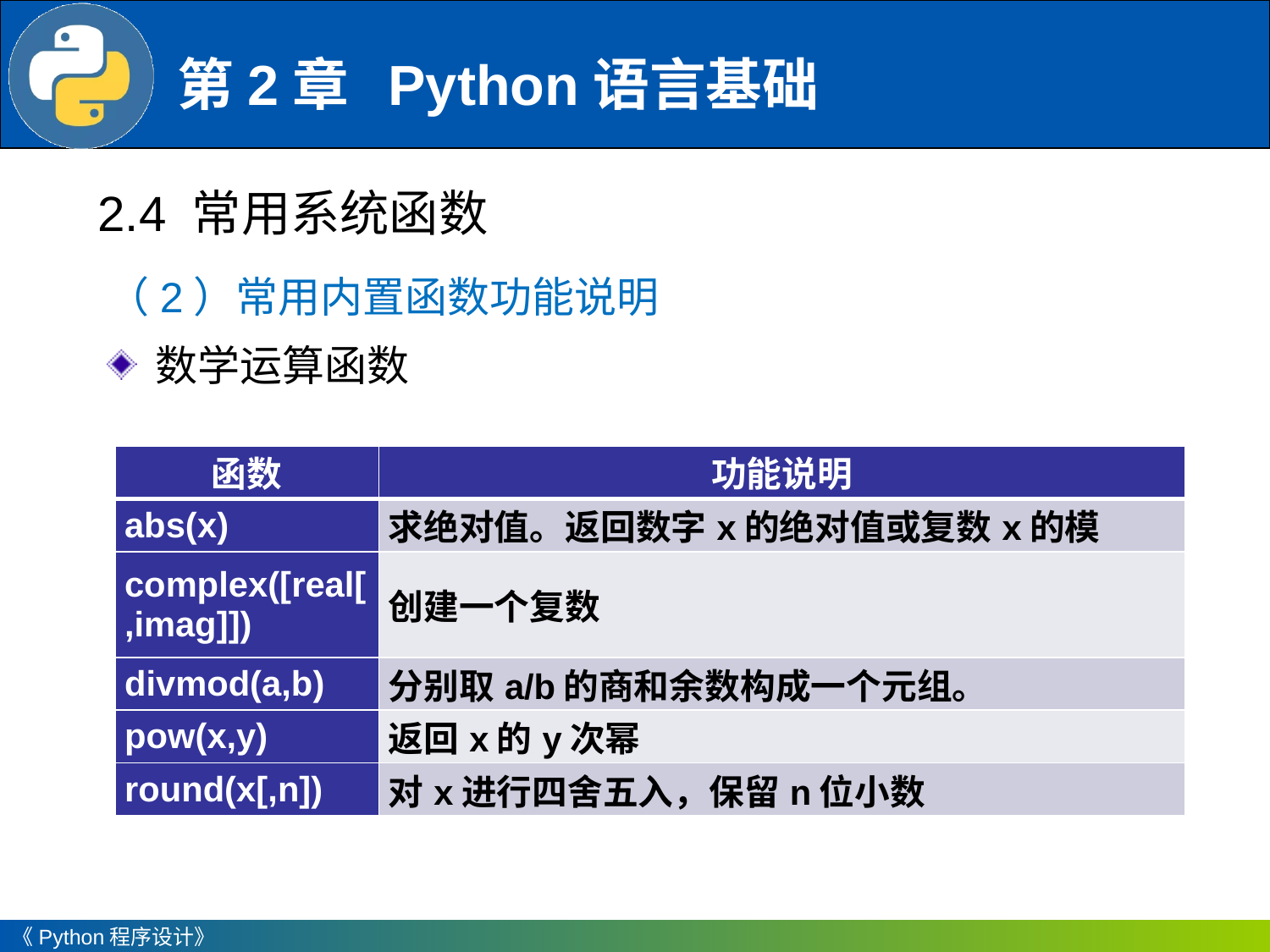

2.4 常用系统函数
（2）常用内置函数功能说明
数学运算函数
| 函数 | 功能说明 |
| --- | --- |
| abs(x) | 求绝对值。返回数字x的绝对值或复数x的模 |
| complex([real[,imag]]) | 创建一个复数 |
| divmod(a,b) | 分别取a/b的商和余数构成一个元组。 |
| pow(x,y) | 返回x的y次幂 |
| round(x[,n]) | 对x进行四舍五入，保留n位小数 |